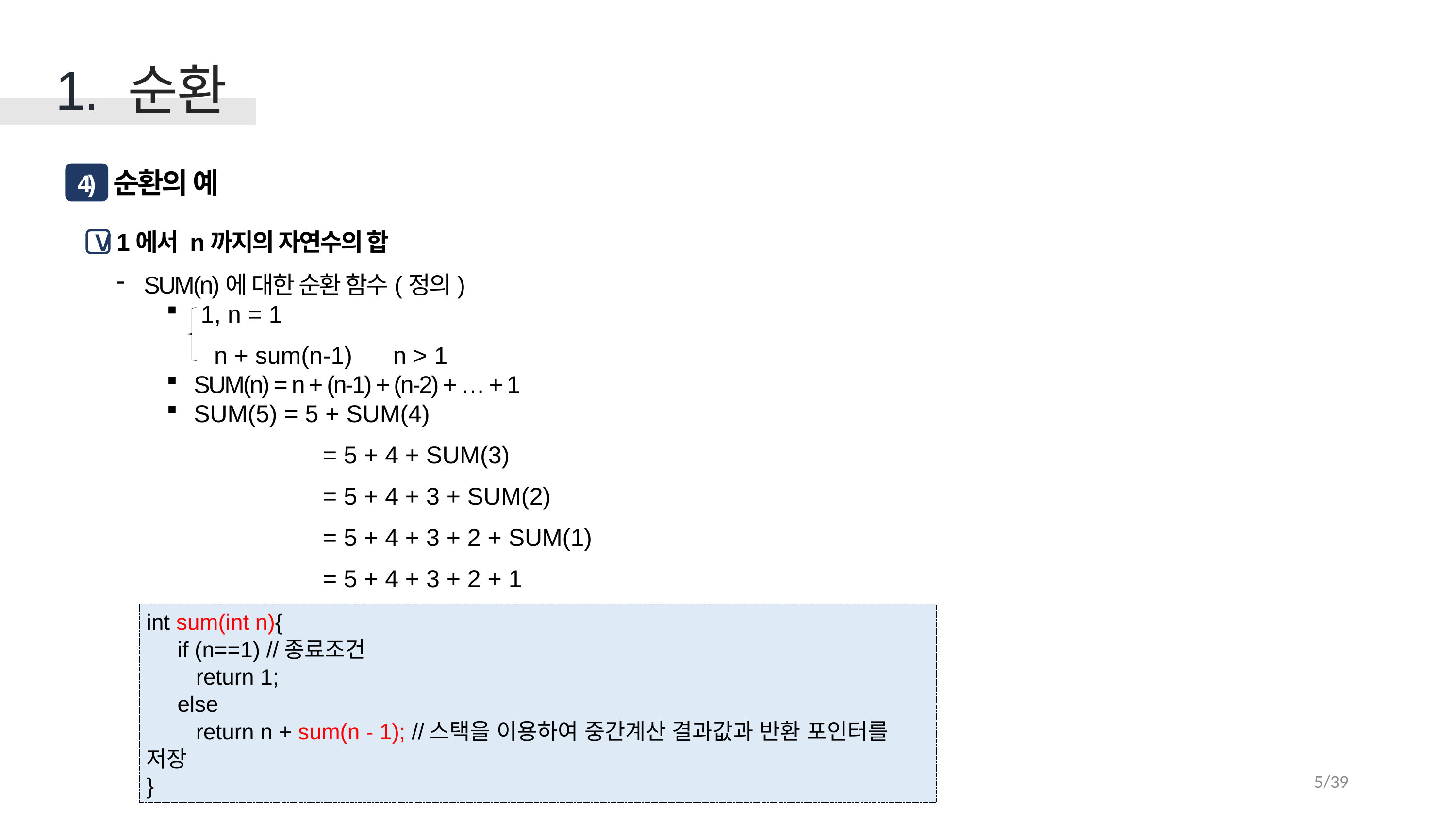

1. 순환

순환의 예
4)
1에서 n까지의 자연수의 합
V
SUM(n)에 대한 순환 함수(정의)
 1, n = 1

         n + sum(n-1)      n > 1
SUM(n) = n + (n-1) + (n-2) + … + 1
SUM(5) = 5 + SUM(4)

                       = 5 + 4 + SUM(3)

                       = 5 + 4 + 3 + SUM(2)

                       = 5 + 4 + 3 + 2 + SUM(1)

                       = 5 + 4 + 3 + 2 + 1

int sum(int n){
     if (n==1) //종료조건
        return 1;
     else
        return n + sum(n - 1); //스택을 이용하여 중간계산 결과값과 반환 포인터를 저장
}
5/39